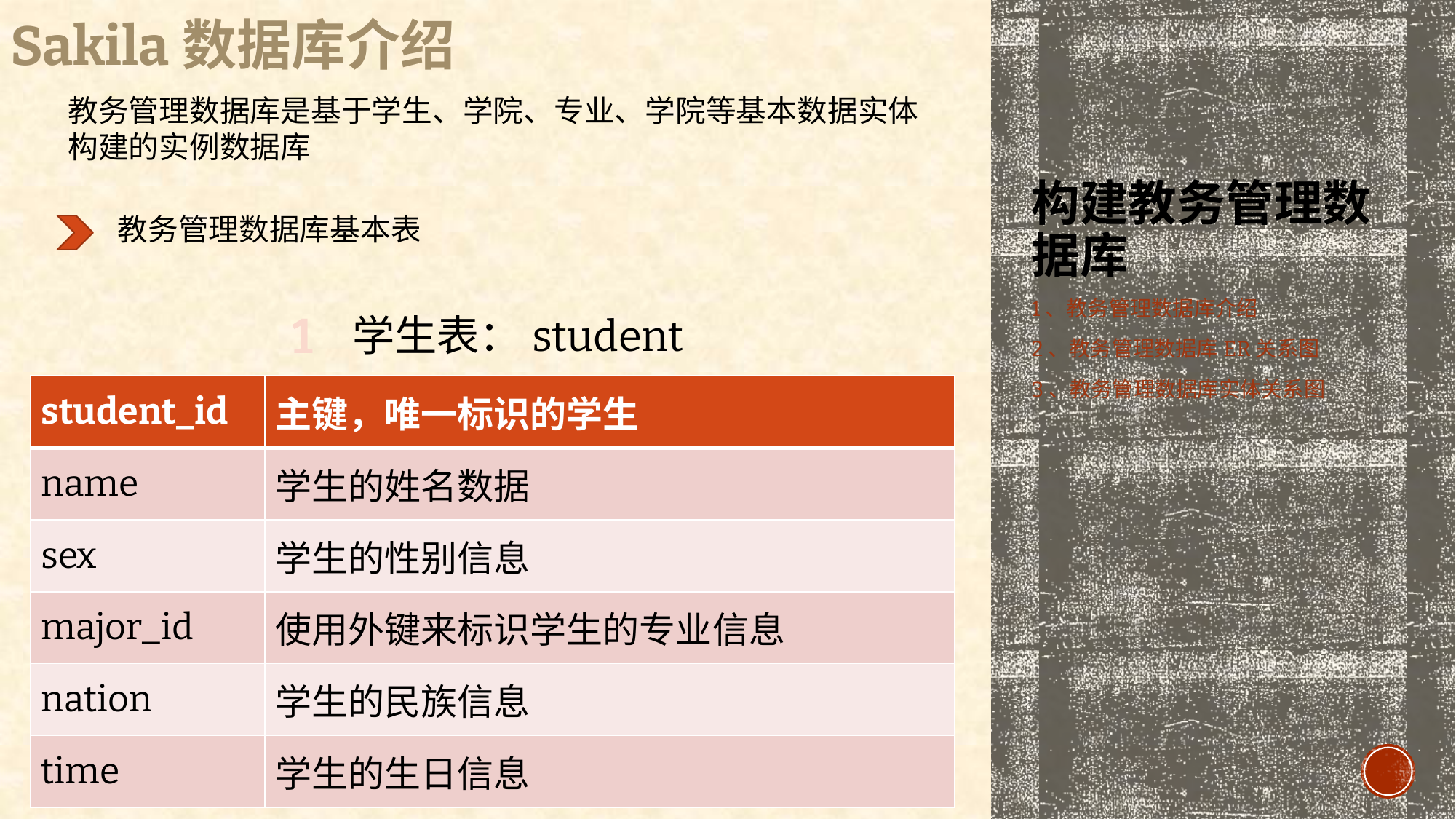

Sakila数据库介绍
# 构建教务管理数据库
教务管理数据库是基于学生、学院、专业、学院等基本数据实体构建的实例数据库
教务管理数据库基本表

1、教务管理数据库介绍
2、教务管理数据库ER关系图
3、教务管理数据库实体关系图
1
学生表：student
| student\_id | 主键，唯一标识的学生 |
| --- | --- |
| name | 学生的姓名数据 |
| sex | 学生的性别信息 |
| major\_id | 使用外键来标识学生的专业信息 |
| nation | 学生的民族信息 |
| time | 学生的生日信息 |